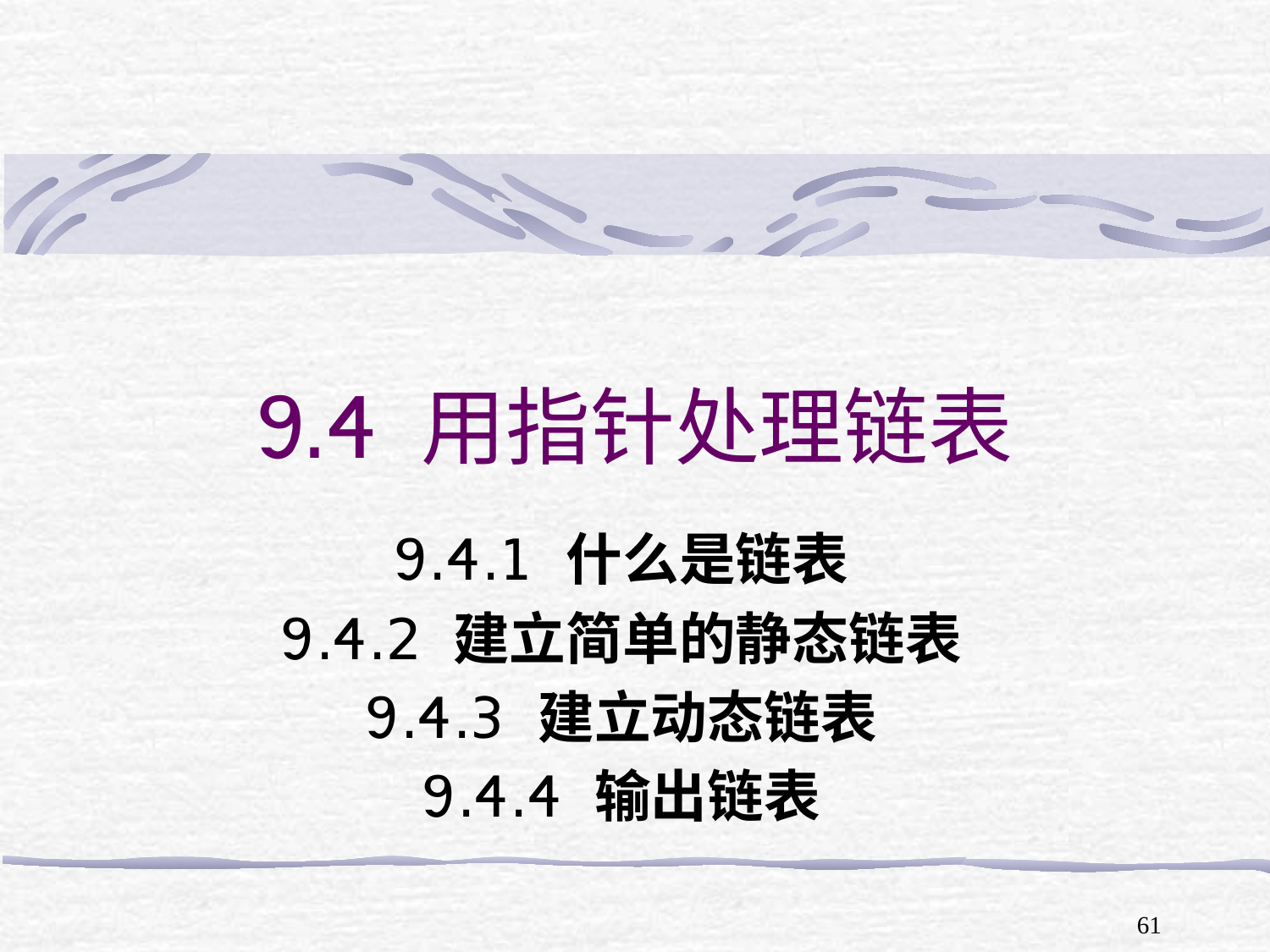

# 9.4 用指针处理链表
9.4.1 什么是链表
9.4.2 建立简单的静态链表
9.4.3 建立动态链表
9.4.4 输出链表

61